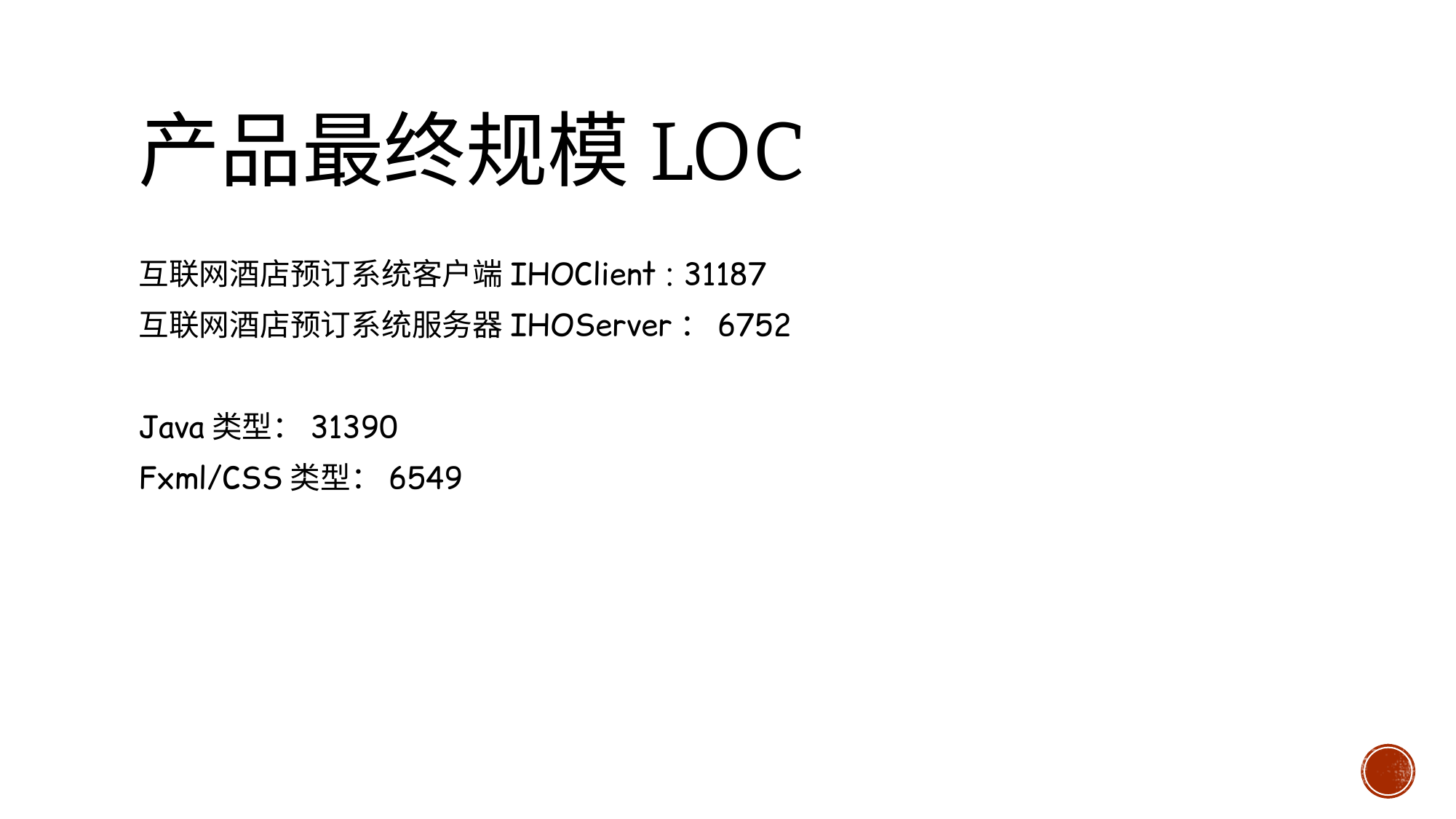

# 产品最终规模LOC
互联网酒店预订系统客户端IHOClient : 31187
互联网酒店预订系统服务器IHOServer：6752

Java类型：31390
Fxml/CSS类型：6549